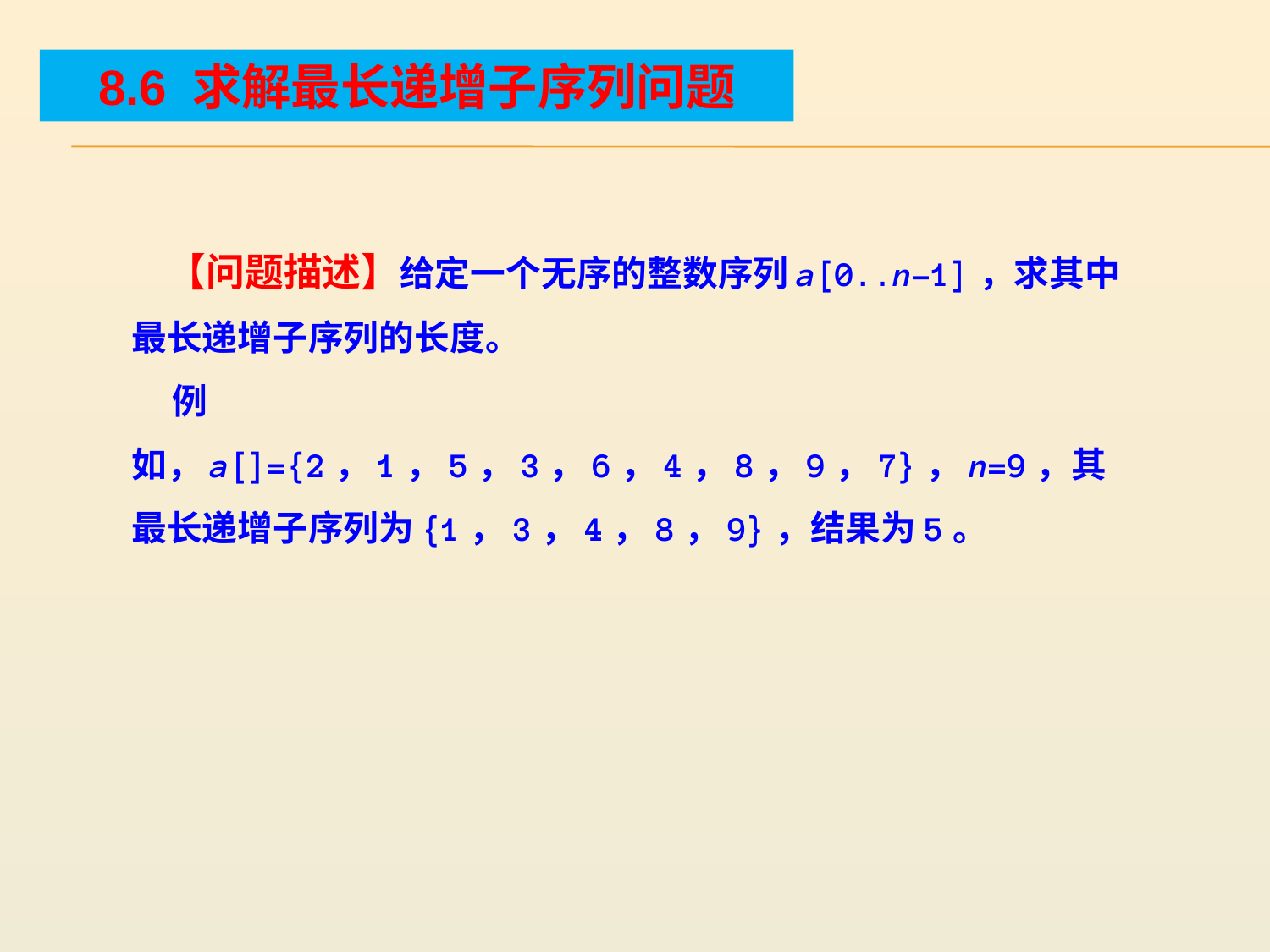

8.6 求解最长递增子序列问题
   【问题描述】给定一个无序的整数序列a[0..n-1]，求其中最长递增子序列的长度。
    例如，a[]={2，1，5，3，6，4，8，9，7}，n=9，其最长递增子序列为{1，3，4，8，9}，结果为5。